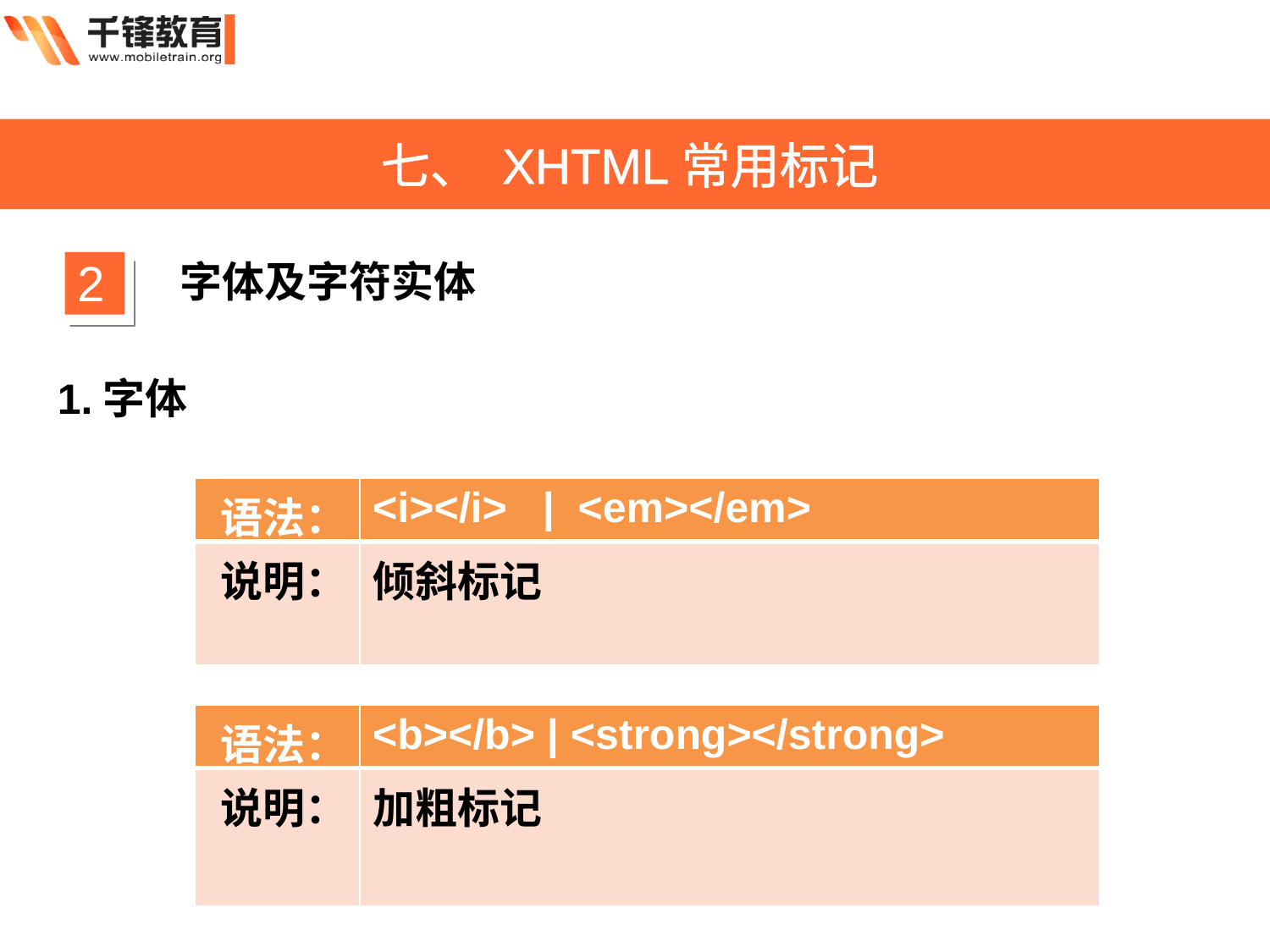

七、 XHTML常用标记
2
2
字体及字符实体

1.字体
| 语法： | <i></i> | <em></em> |
| --- | --- |
| 说明： | 倾斜标记 |
| 语法： | <b></b> | <strong></strong> |
| --- | --- |
| 说明： | 加粗标记 |